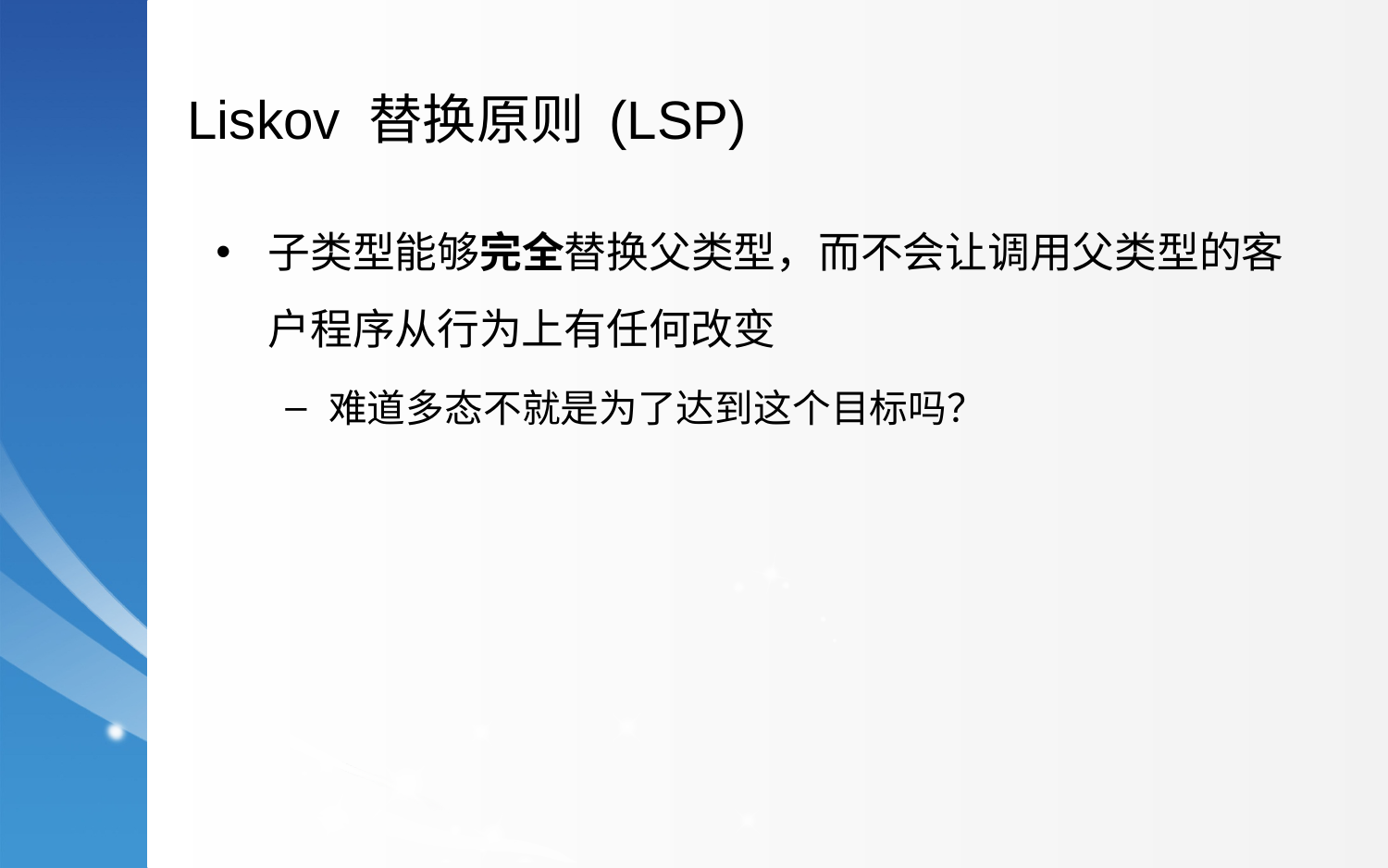

Liskov 替换原则 (LSP)

子类型能够完全替换父类型，而不会让调用父类型的客户程序从行为上有任何改变
难道多态不就是为了达到这个目标吗？